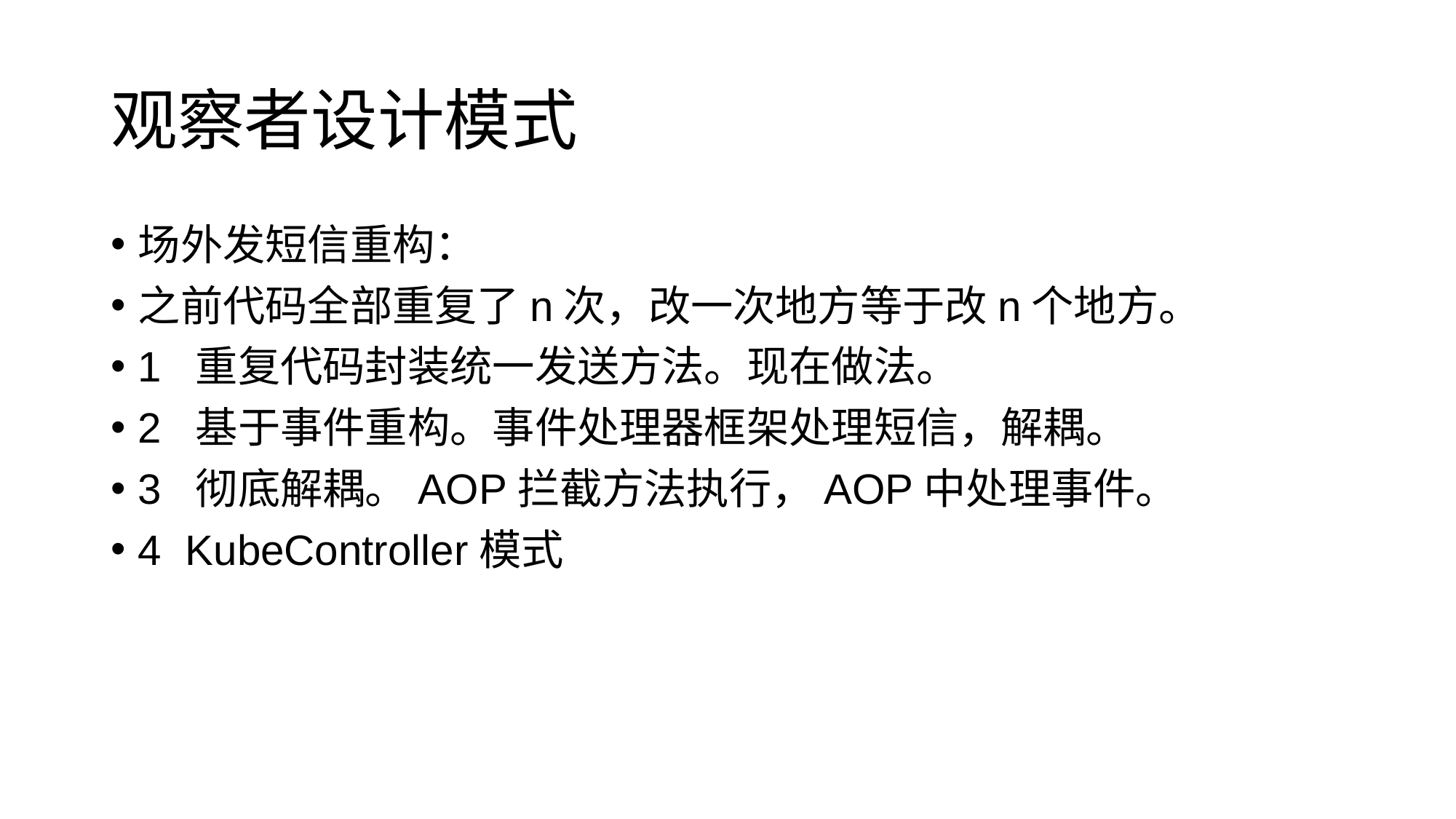

# 观察者设计模式
场外发短信重构：
之前代码全部重复了n次，改一次地方等于改n个地方。
1  重复代码封装统一发送方法。现在做法。
2  基于事件重构。事件处理器框架处理短信，解耦。
3  彻底解耦。AOP拦截方法执行，AOP中处理事件。
4  KubeController模式